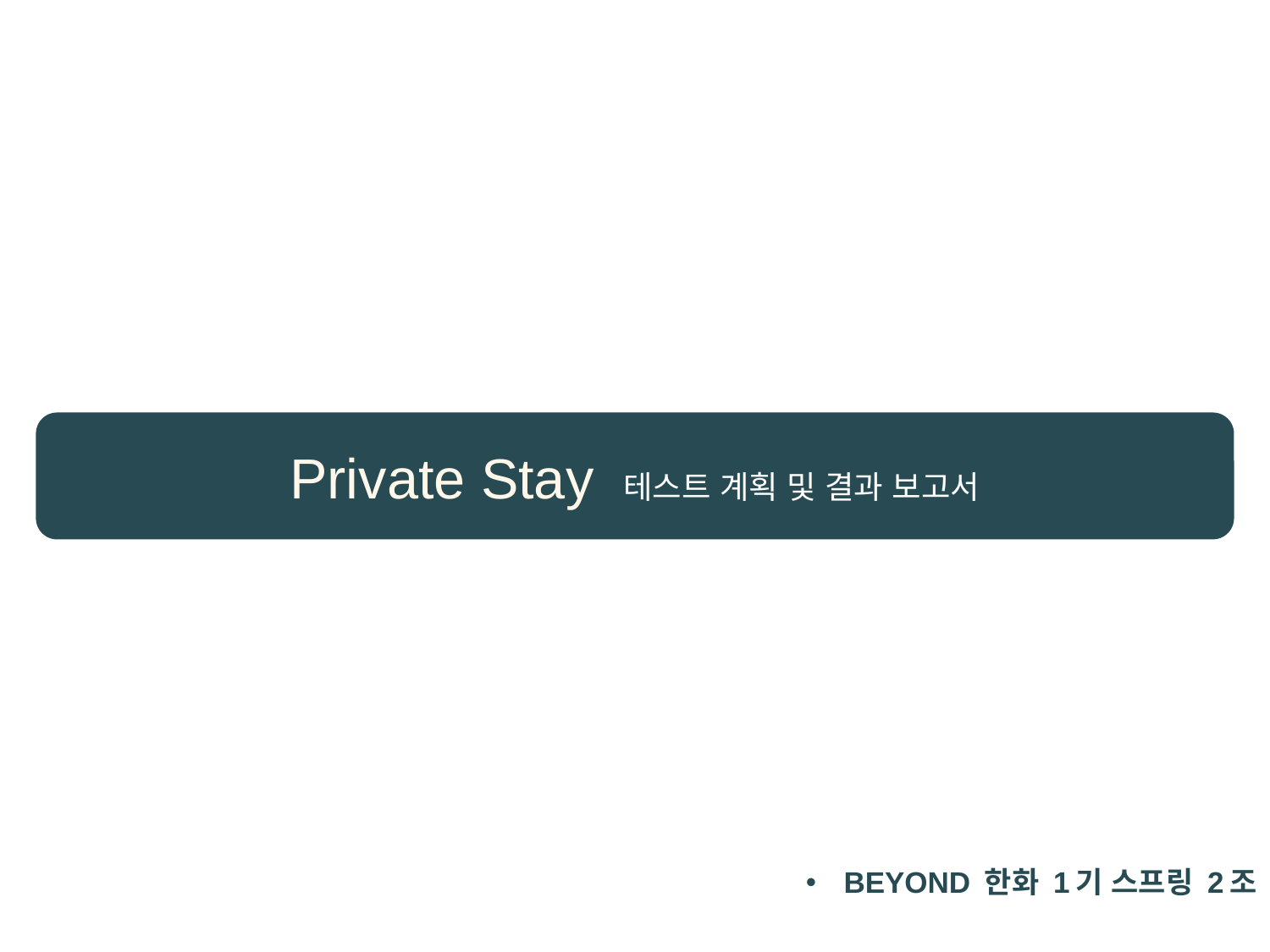

Private Stay 테스트 계획 및 결과 보고서
BEYOND 한화 1기 스프링 2조